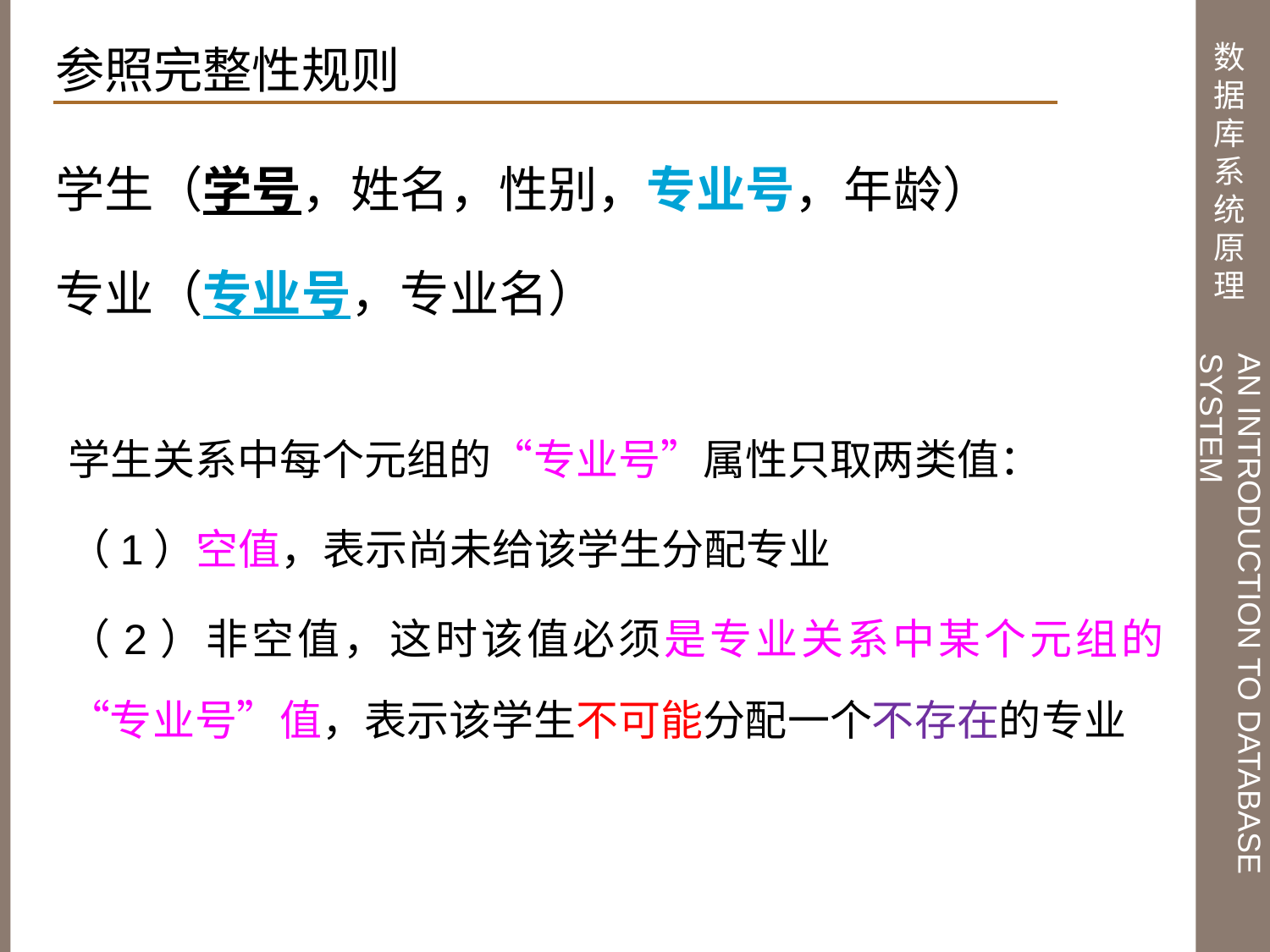

参照完整性规则

学生（学号，姓名，性别，专业号，年龄）
专业（专业号，专业名）

学生关系中每个元组的“专业号”属性只取两类值：
（1）空值，表示尚未给该学生分配专业
（2）非空值，这时该值必须是专业关系中某个元组的“专业号”值，表示该学生不可能分配一个不存在的专业